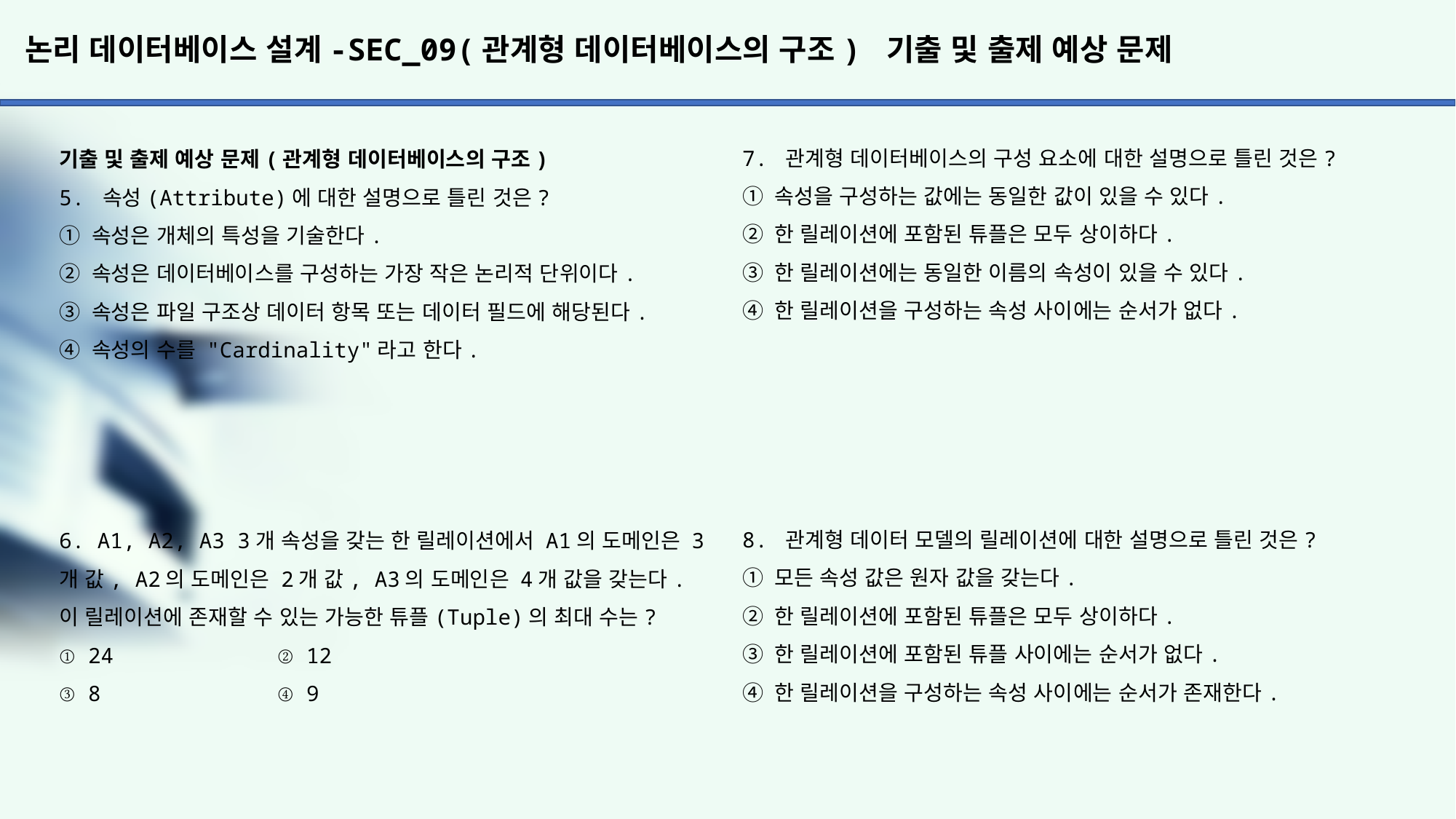

# 논리 데이터베이스 설계-SEC_09(관계형 데이터베이스의 구조) 기출 및 출제 예상 문제
7. 관계형 데이터베이스의 구성 요소에 대한 설명으로 틀린 것은?
① 속성을 구성하는 값에는 동일한 값이 있을 수 있다.
② 한 릴레이션에 포함된 튜플은 모두 상이하다.
③ 한 릴레이션에는 동일한 이름의 속성이 있을 수 있다.
④ 한 릴레이션을 구성하는 속성 사이에는 순서가 없다.

8. 관계형 데이터 모델의 릴레이션에 대한 설명으로 틀린 것은?
① 모든 속성 값은 원자 값을 갖는다.
② 한 릴레이션에 포함된 튜플은 모두 상이하다.
③ 한 릴레이션에 포함된 튜플 사이에는 순서가 없다.
④ 한 릴레이션을 구성하는 속성 사이에는 순서가 존재한다.
기출 및 출제 예상 문제(관계형 데이터베이스의 구조)
5. 속성(Attribute)에 대한 설명으로 틀린 것은?
① 속성은 개체의 특성을 기술한다.
② 속성은 데이터베이스를 구성하는 가장 작은 논리적 단위이다.
③ 속성은 파일 구조상 데이터 항목 또는 데이터 필드에 해당된다.
④ 속성의 수를 "Cardinality"라고 한다.

6. A1, A2, A3 3개 속성을 갖는 한 릴레이션에서 A1의 도메인은 3개 값, A2의 도메인은 2개 값, A3의 도메인은 4개 값을 갖는다. 이 릴레이션에 존재할 수 있는 가능한 튜플(Tuple)의 최대 수는?
① 24		② 12
③ 8		④ 9